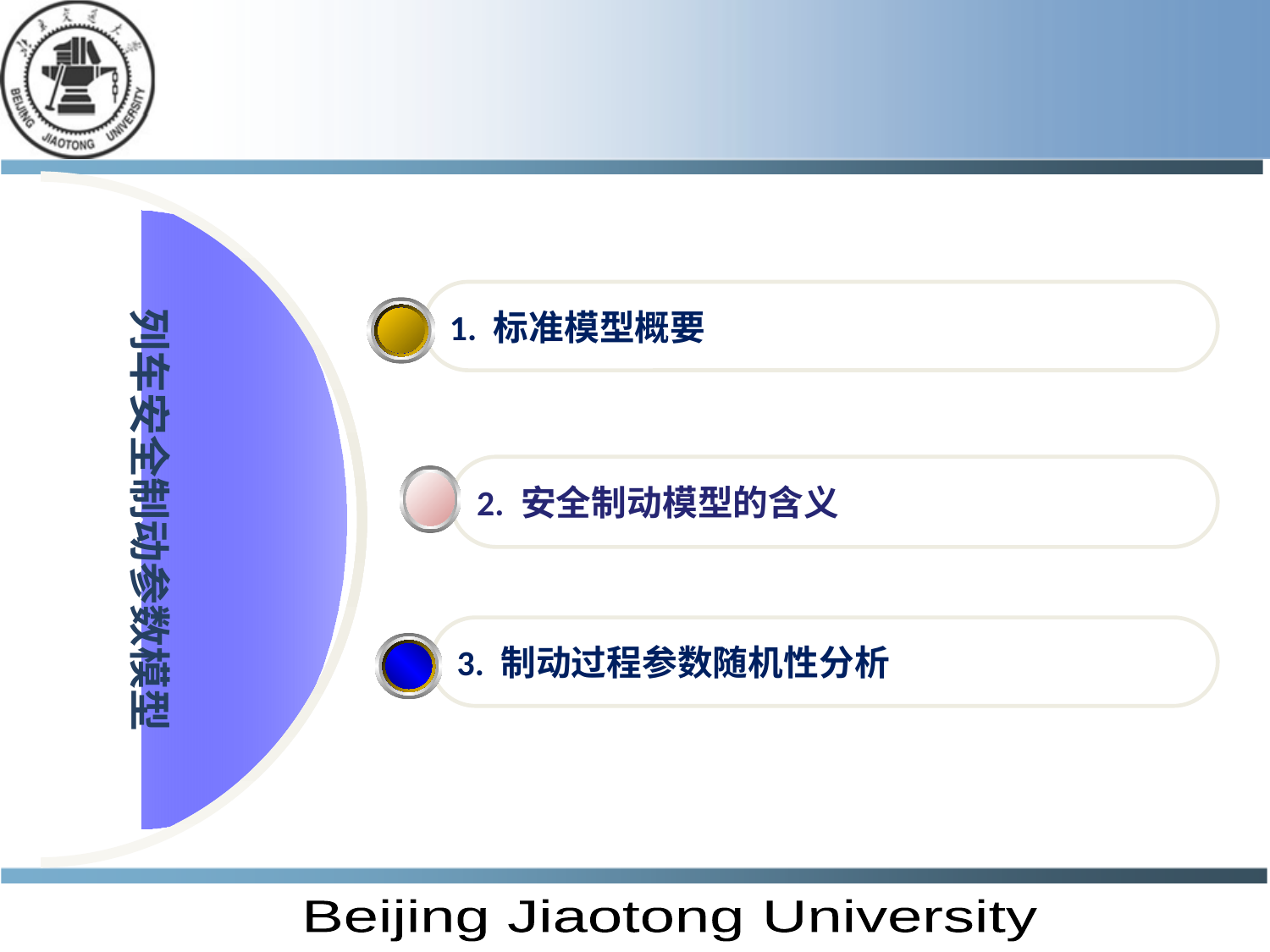

列车安全制动参数模型

1. 标准模型概要

2. 安全制动模型的含义

3. 制动过程参数随机性分析